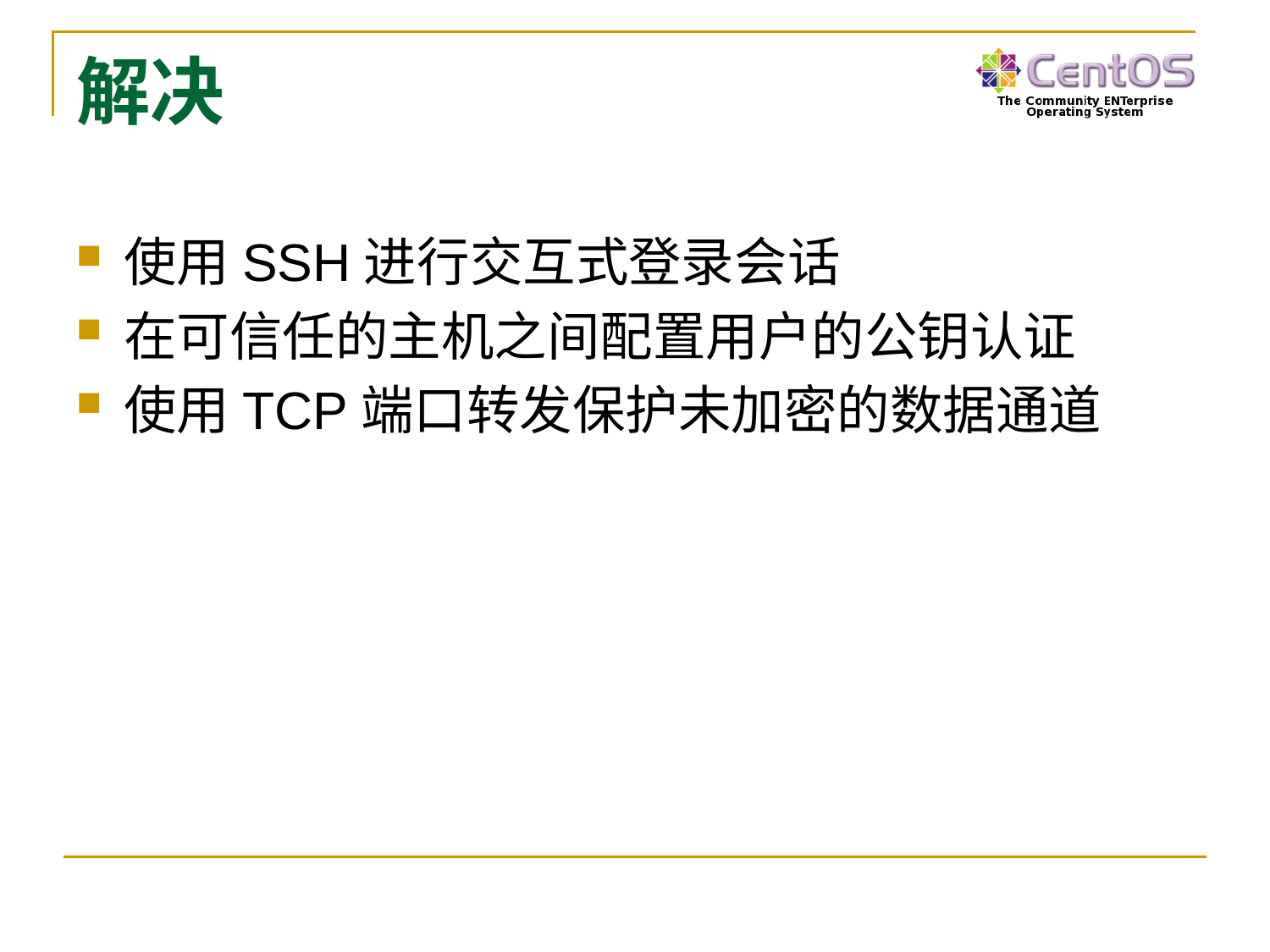

# 解决
使用SSH进行交互式登录会话
在可信任的主机之间配置用户的公钥认证
使用TCP端口转发保护未加密的数据通道